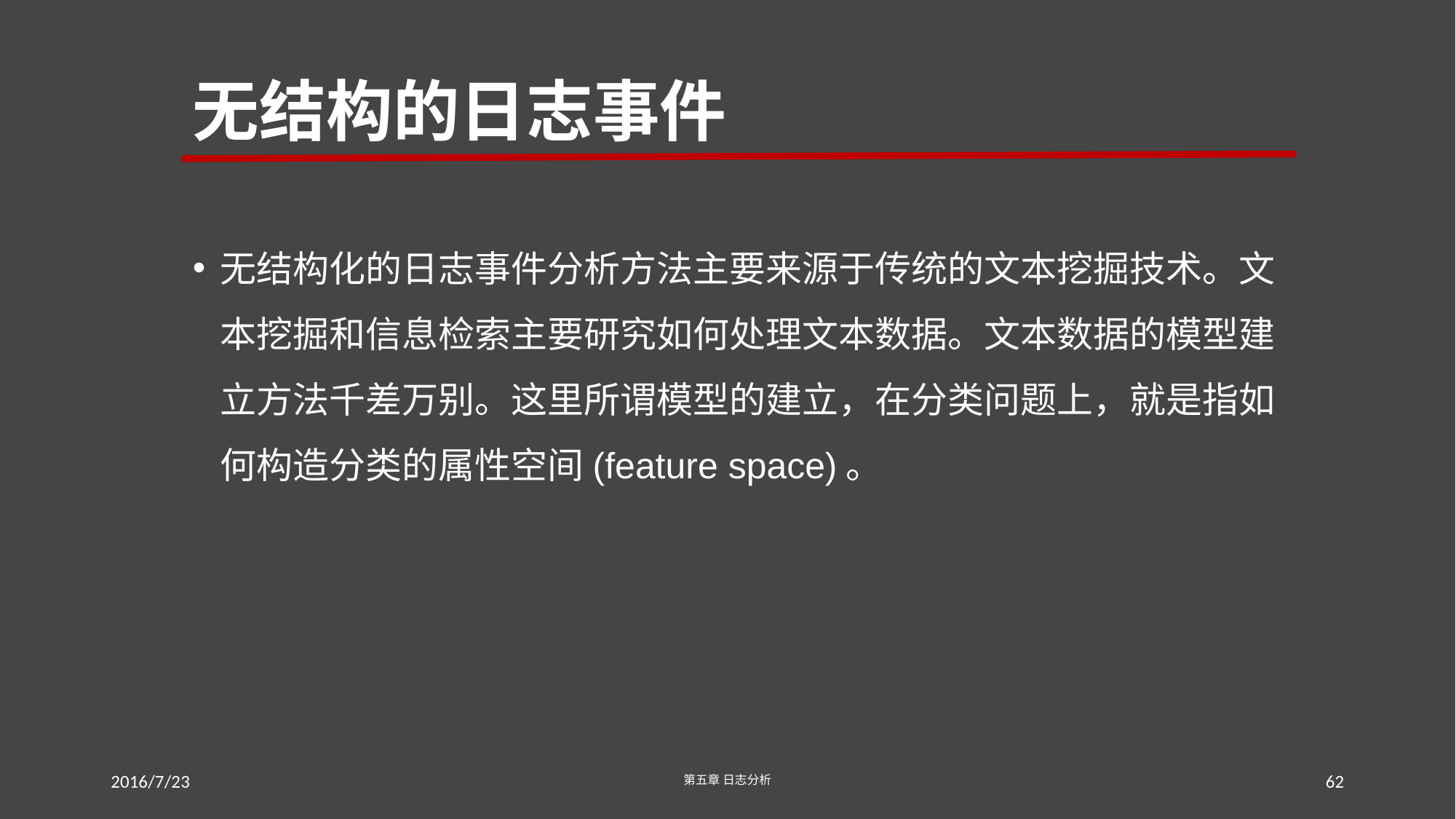

# 无结构的日志事件
无结构化的日志事件分析方法主要来源于传统的文本挖掘技术。文本挖掘和信息检索主要研究如何处理文本数据。文本数据的模型建立方法千差万别。这里所谓模型的建立，在分类问题上，就是指如何构造分类的属性空间(feature space)。
2016/7/23
第五章 日志分析
62